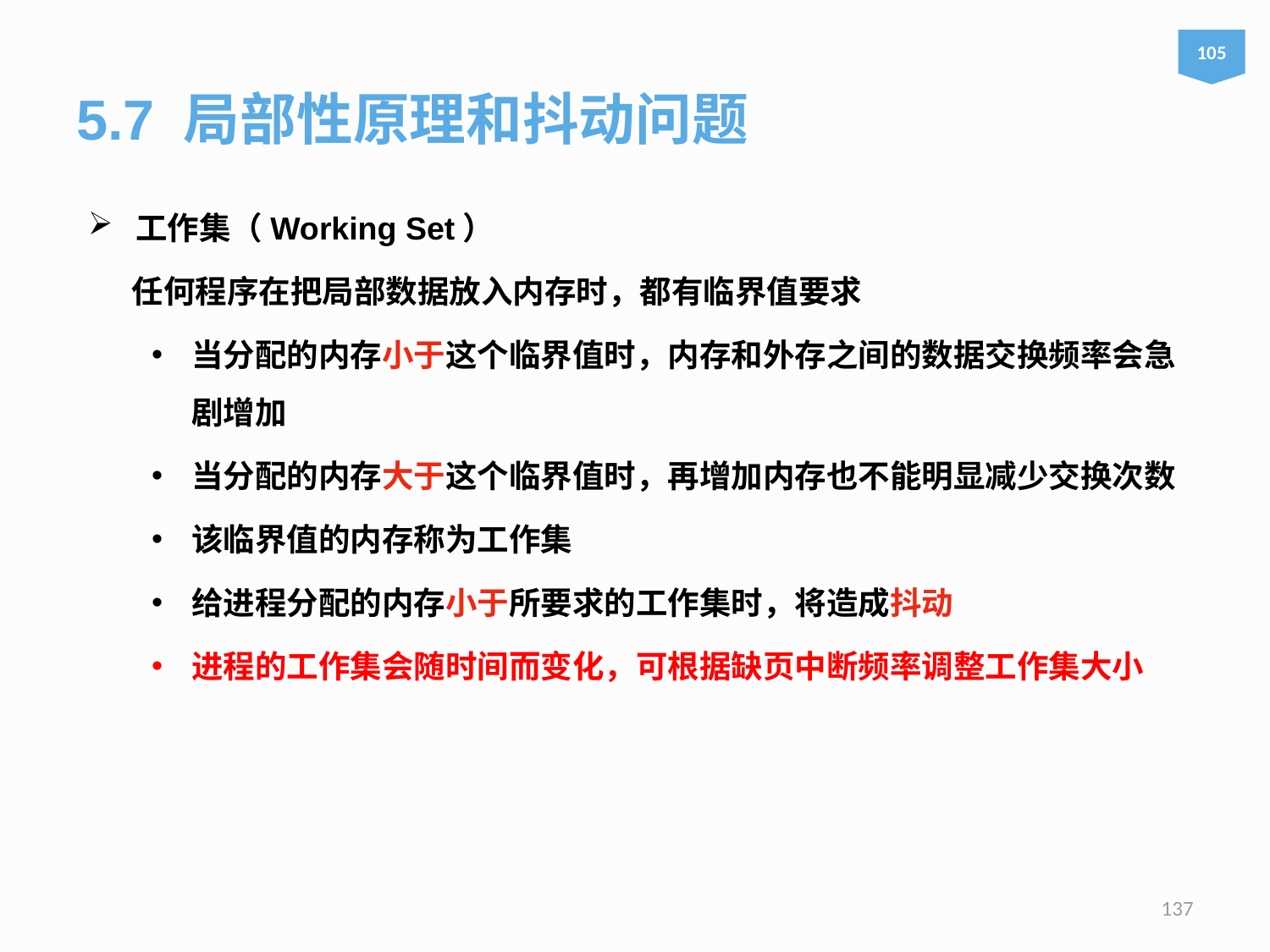

105
5.7 局部性原理和抖动问题

工作集（Working Set）
     任何程序在把局部数据放入内存时，都有临界值要求
当分配的内存小于这个临界值时，内存和外存之间的数据交换频率会急剧增加
当分配的内存大于这个临界值时，再增加内存也不能明显减少交换次数
该临界值的内存称为工作集
给进程分配的内存小于所要求的工作集时，将造成抖动
进程的工作集会随时间而变化，可根据缺页中断频率调整工作集大小

137